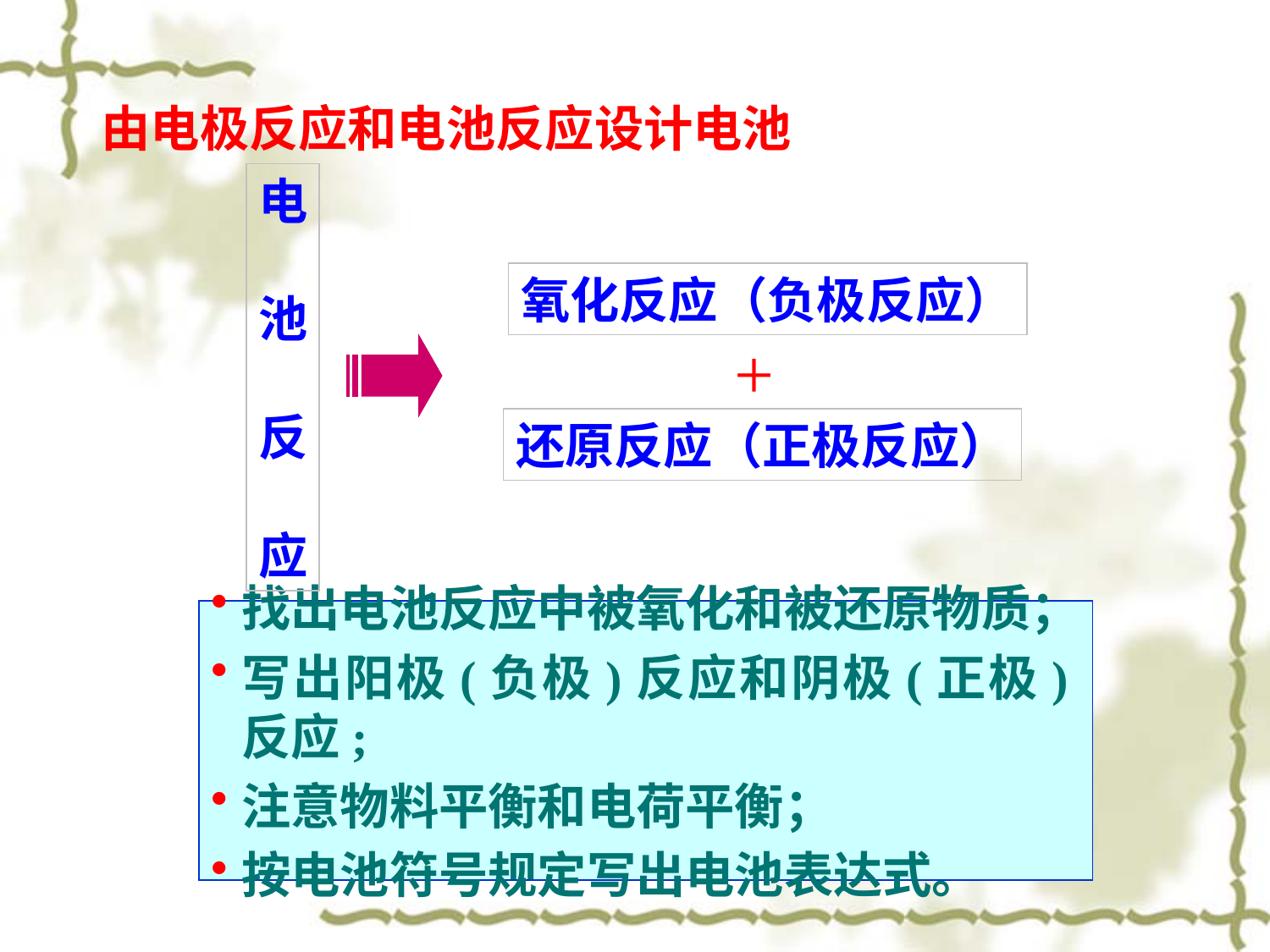

由电极反应和电池反应设计电池
电 池 反 应

氧化反应（负极反应）
+
还原反应（正极反应）
找出电池反应中被氧化和被还原物质；
写出阳极(负极)反应和阴极(正极)反应;
注意物料平衡和电荷平衡；
按电池符号规定写出电池表达式。